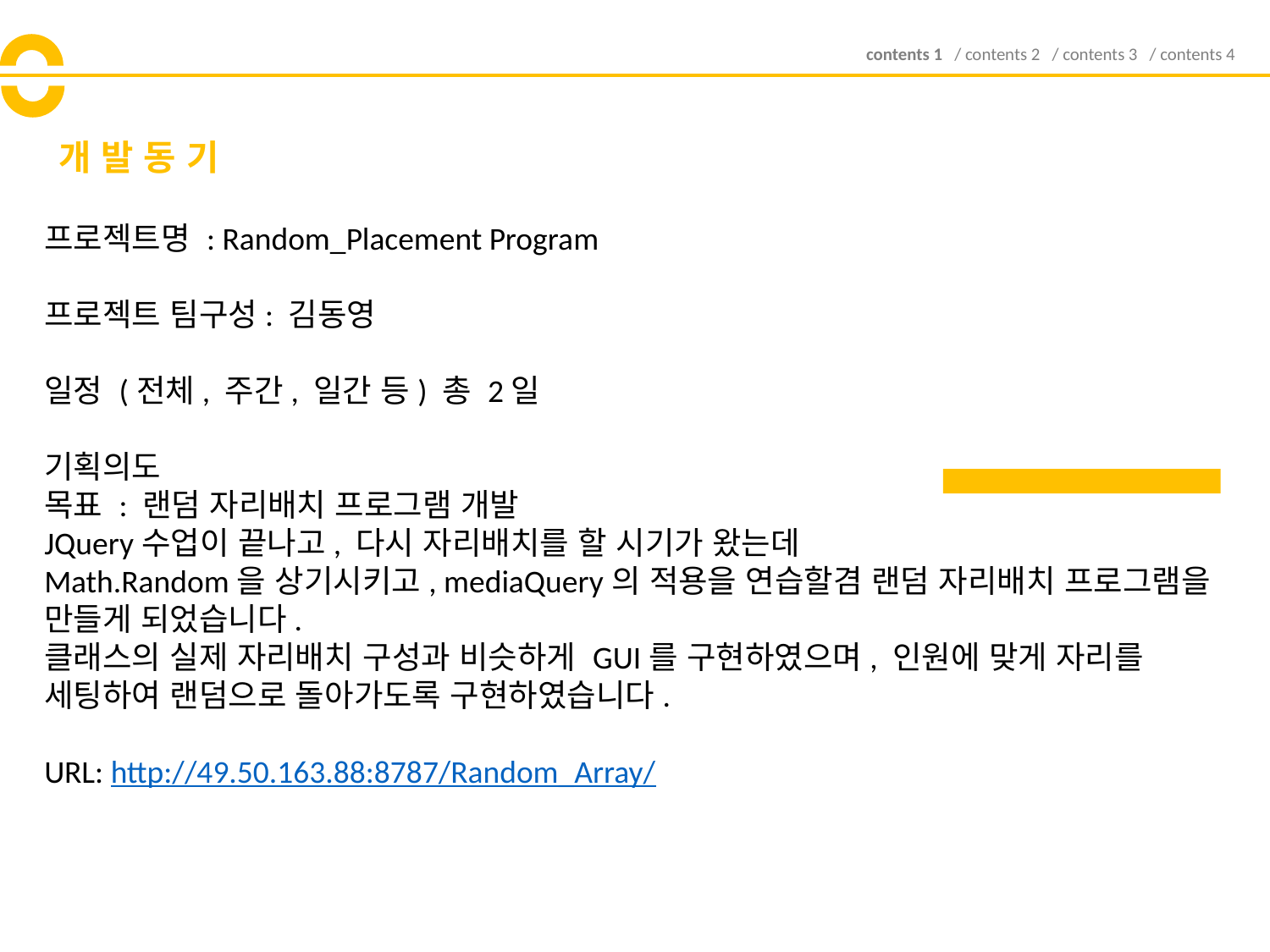

contents 1   / contents 2   / contents 3   / contents 4

# 개 발 동 기
프로젝트명 : Random_Placement Program

프로젝트 팀구성: 김동영

일정 (전체, 주간, 일간 등) 총 2일

기획의도
목표 : 랜덤 자리배치 프로그램 개발
JQuery수업이 끝나고, 다시 자리배치를 할 시기가 왔는데
Math.Random을 상기시키고, mediaQuery의 적용을 연습할겸 랜덤 자리배치 프로그램을 만들게 되었습니다.
클래스의 실제 자리배치 구성과 비슷하게 GUI를 구현하였으며, 인원에 맞게 자리를 세팅하여 랜덤으로 돌아가도록 구현하였습니다.

URL: http://49.50.163.88:8787/Random_Array/